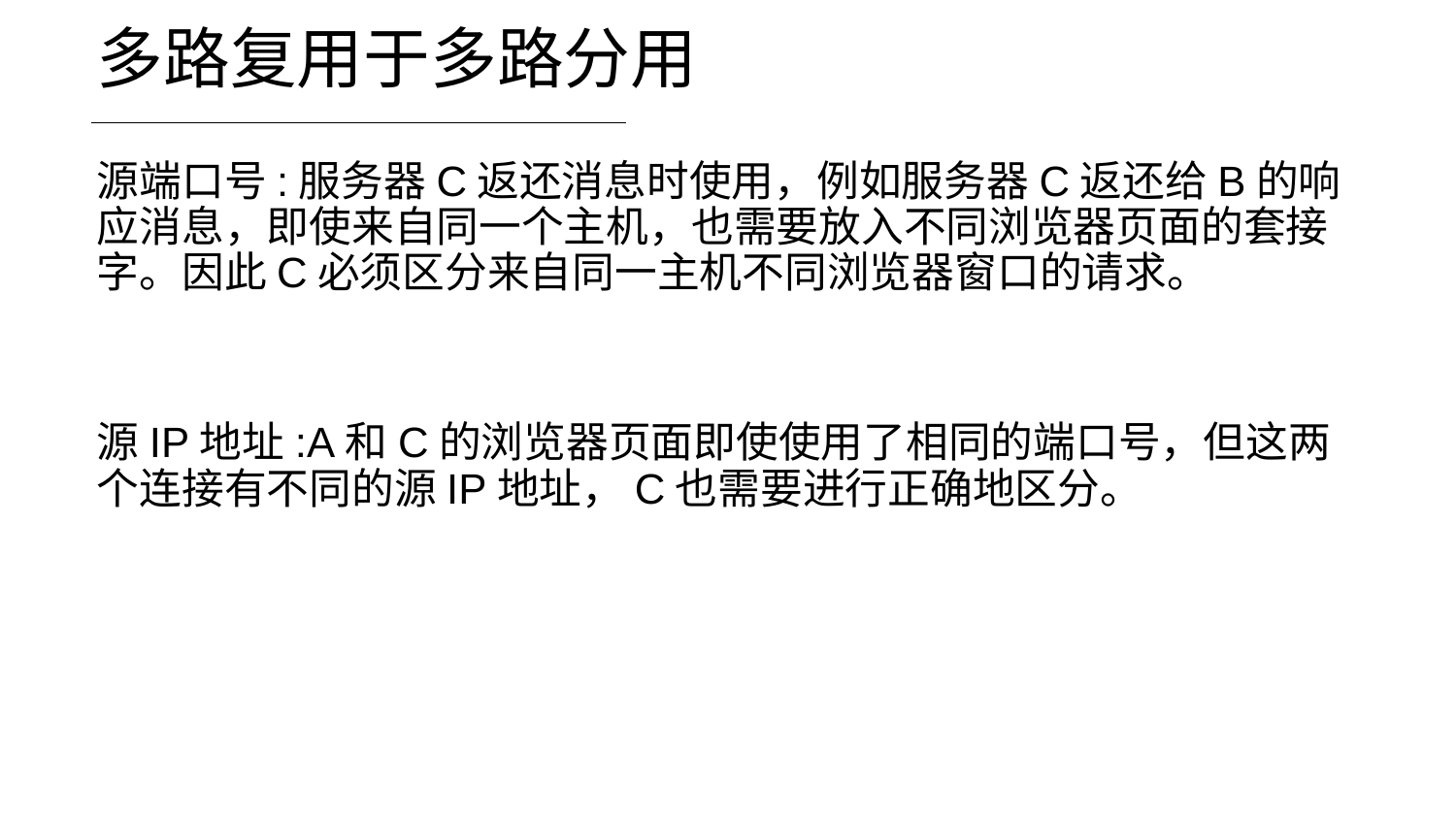

# 多路复用于多路分用
源端口号:服务器C返还消息时使用，例如服务器C返还给B的响应消息，即使来自同一个主机，也需要放入不同浏览器页面的套接字。因此C必须区分来自同一主机不同浏览器窗口的请求。

源IP地址:A和C的浏览器页面即使使用了相同的端口号，但这两个连接有不同的源IP地址，C也需要进行正确地区分。